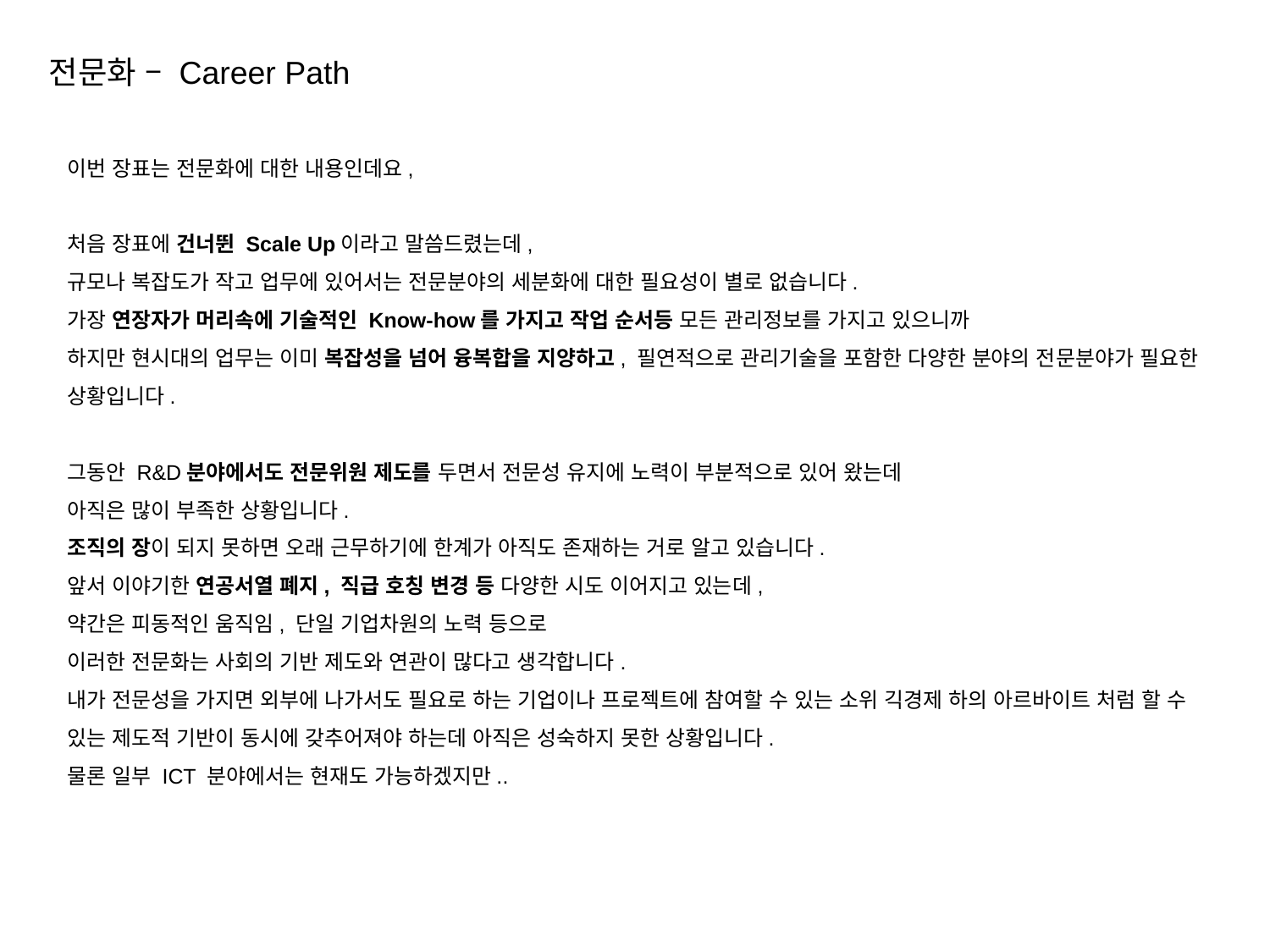

전문화 – Career Path
이번 장표는 전문화에 대한 내용인데요,

처음 장표에 건너뛴 Scale Up이라고 말씀드렸는데,
규모나 복잡도가 작고 업무에 있어서는 전문분야의 세분화에 대한 필요성이 별로 없습니다.
가장 연장자가 머리속에 기술적인 Know-how를 가지고 작업 순서등 모든 관리정보를 가지고 있으니까
하지만 현시대의 업무는 이미 복잡성을 넘어 융복합을 지양하고, 필연적으로 관리기술을 포함한 다양한 분야의 전문분야가 필요한 상황입니다.

그동안 R&D분야에서도 전문위원 제도를 두면서 전문성 유지에 노력이 부분적으로 있어 왔는데
아직은 많이 부족한 상황입니다.
조직의 장이 되지 못하면 오래 근무하기에 한계가 아직도 존재하는 거로 알고 있습니다.
앞서 이야기한 연공서열 폐지, 직급 호칭 변경 등 다양한 시도 이어지고 있는데,
약간은 피동적인 움직임, 단일 기업차원의 노력 등으로
이러한 전문화는 사회의 기반 제도와 연관이 많다고 생각합니다.
내가 전문성을 가지면 외부에 나가서도 필요로 하는 기업이나 프로젝트에 참여할 수 있는 소위 긱경제 하의 아르바이트 처럼 할 수 있는 제도적 기반이 동시에 갖추어져야 하는데 아직은 성숙하지 못한 상황입니다.
물론 일부 ICT 분야에서는 현재도 가능하겠지만..